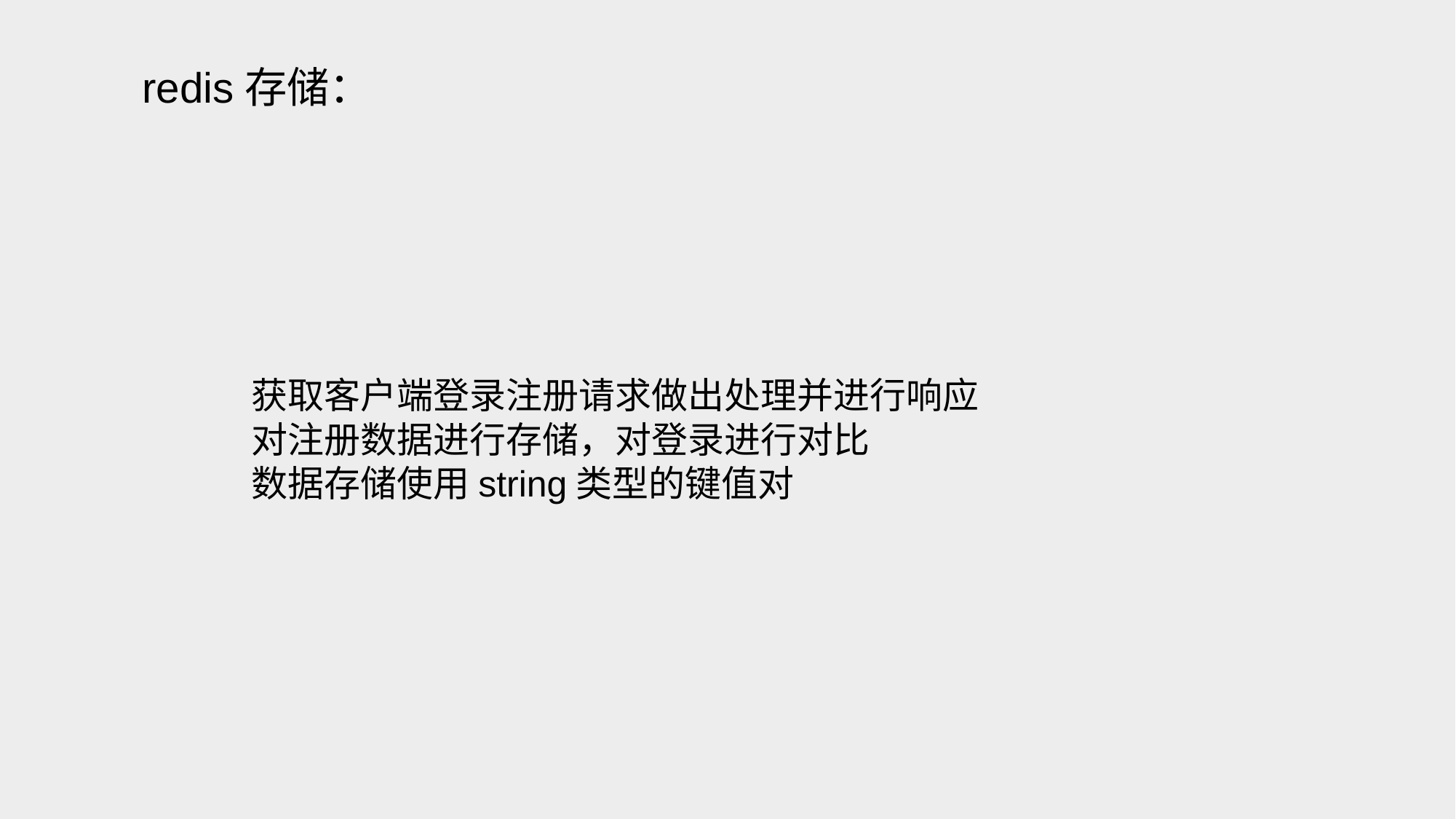

redis存储：

	获取客户端登录注册请求做出处理并进行响应
	对注册数据进行存储，对登录进行对比
	数据存储使用string类型的键值对